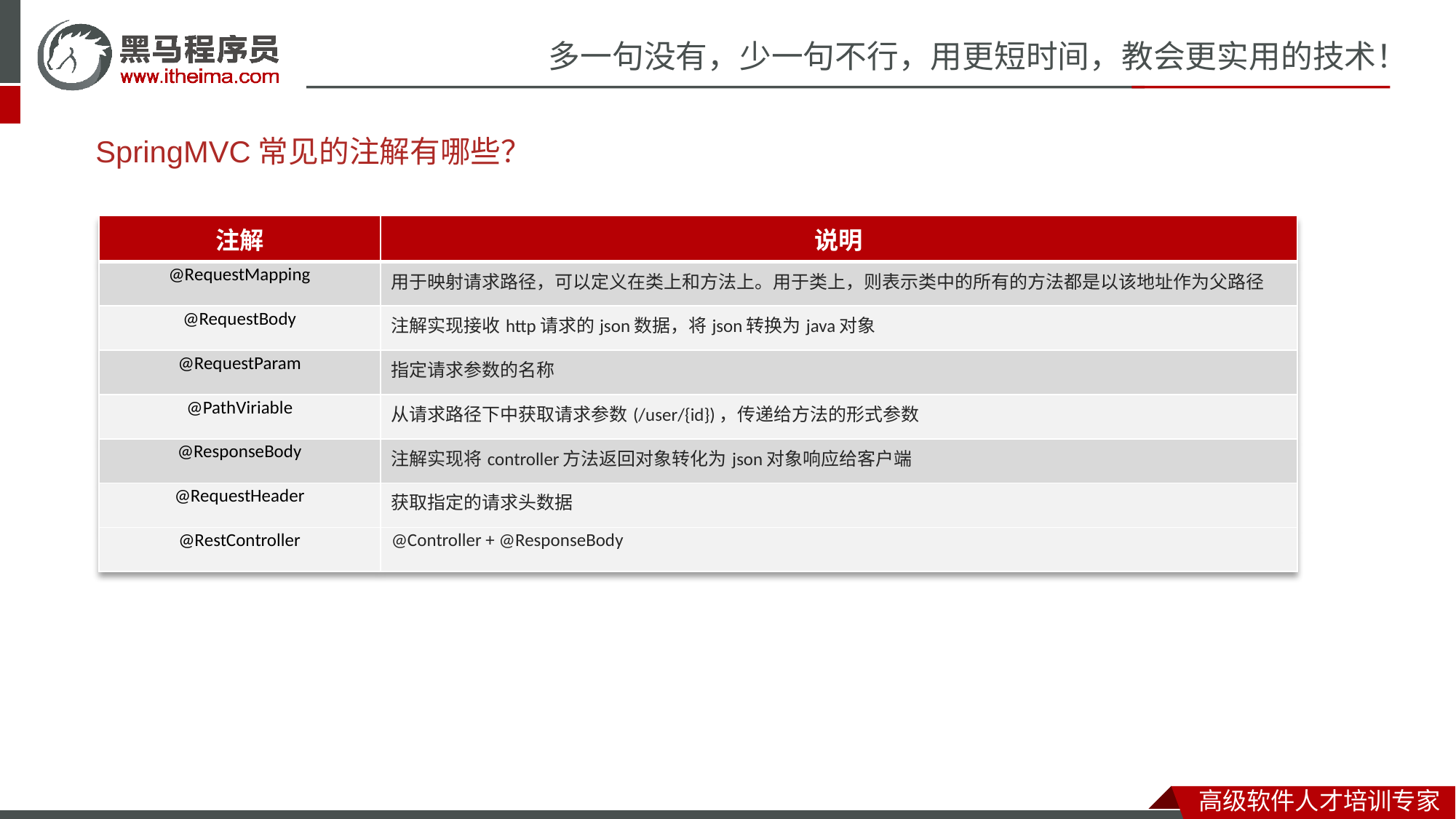

# SpringMVC常见的注解有哪些？
| 注解 | 说明 |
| --- | --- |
| @RequestMapping | 用于映射请求路径，可以定义在类上和方法上。用于类上，则表示类中的所有的方法都是以该地址作为父路径 |
| @RequestBody | 注解实现接收http请求的json数据，将json转换为java对象 |
| @RequestParam | 指定请求参数的名称 |
| @PathViriable | 从请求路径下中获取请求参数(/user/{id})，传递给方法的形式参数 |
| @ResponseBody | 注解实现将controller方法返回对象转化为json对象响应给客户端 |
| @RequestHeader | 获取指定的请求头数据 |
| @RestController | @Controller + @ResponseBody |